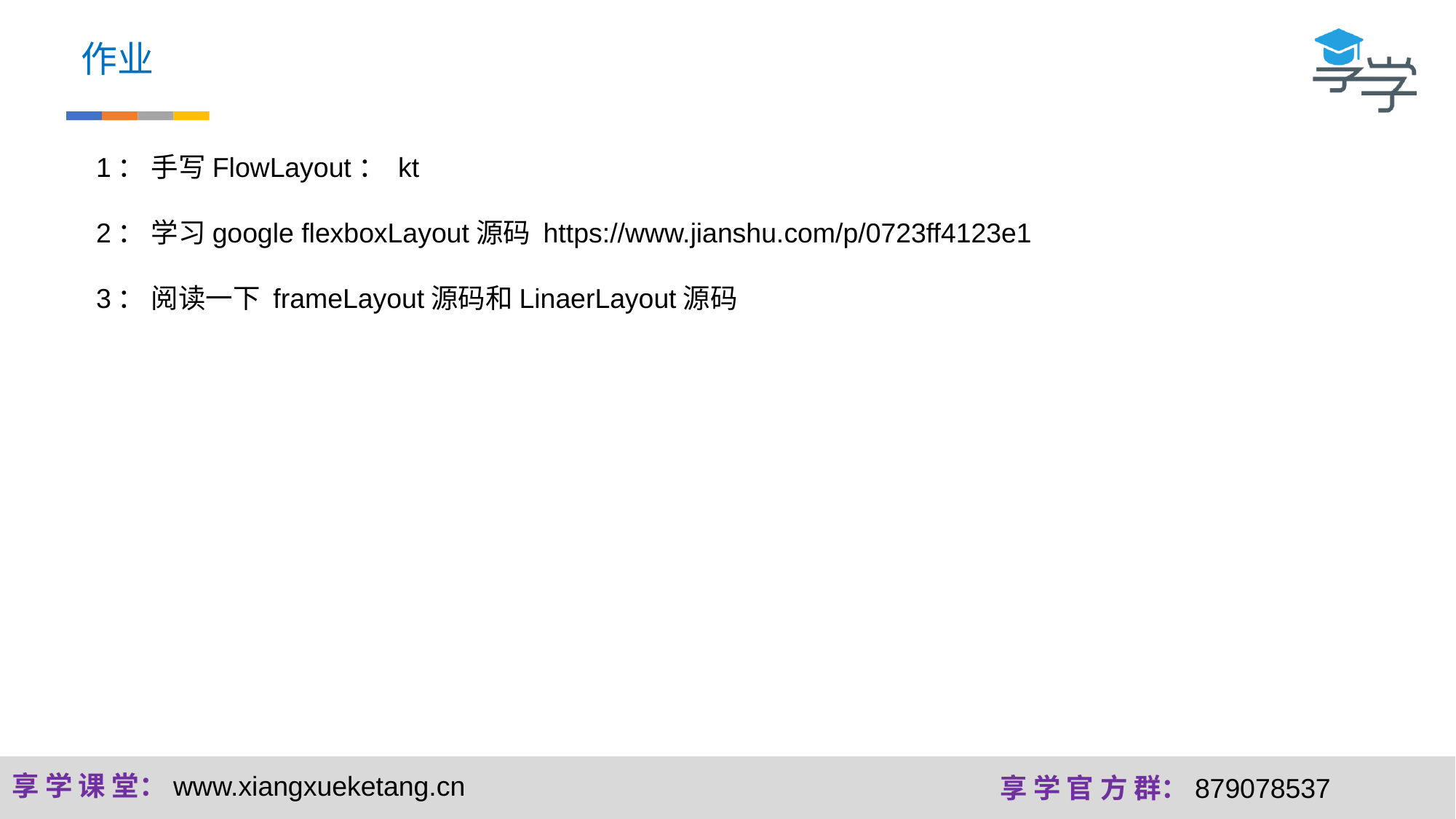

作业

1： 手写FlowLayout： kt

2： 学习google flexboxLayout源码 https://www.jianshu.com/p/0723ff4123e1

3： 阅读一下 frameLayout源码和LinaerLayout源码